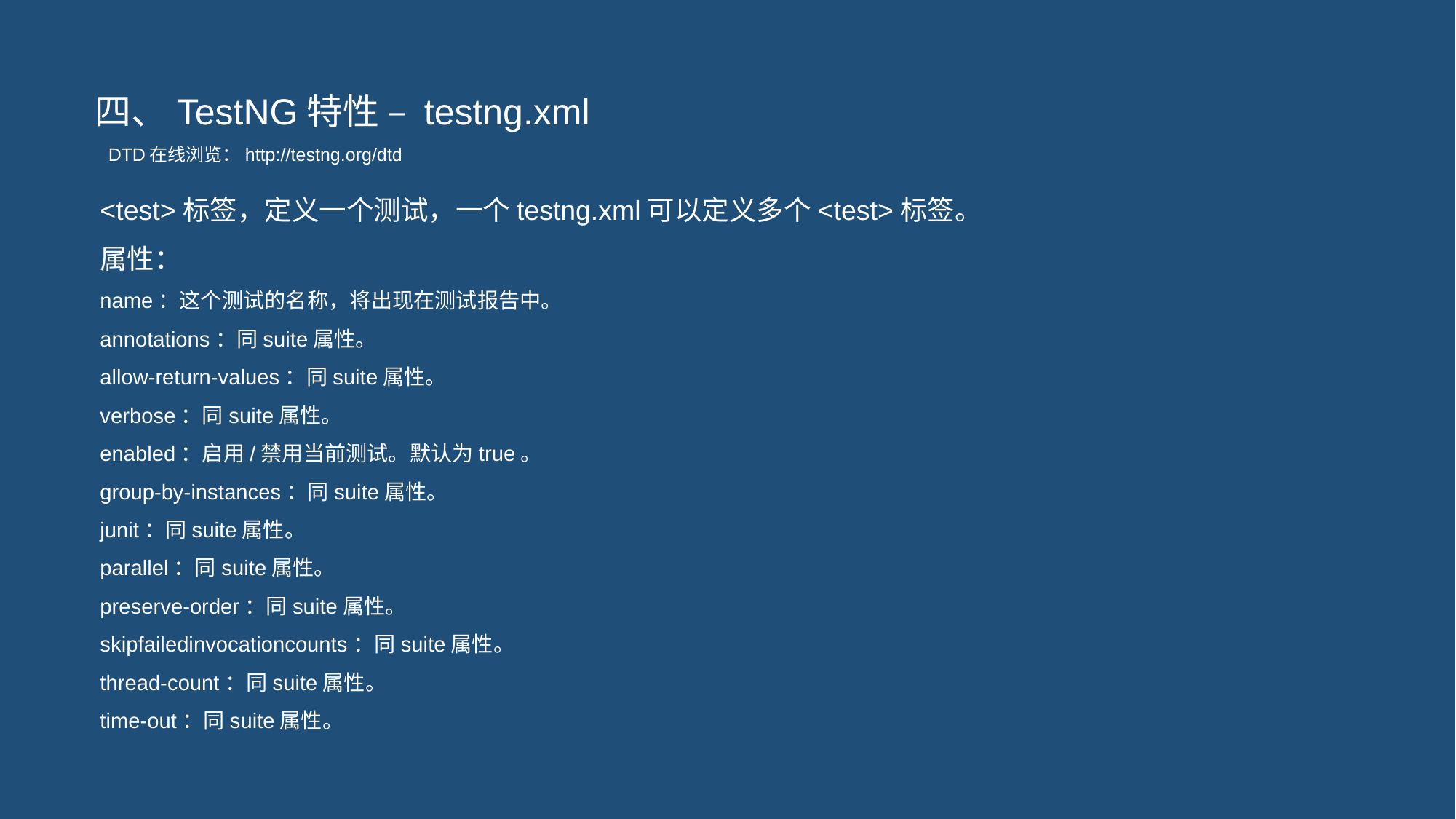

四、TestNG特性 – testng.xml
DTD在线浏览：http://testng.org/dtd
<test>标签，定义一个测试，一个testng.xml可以定义多个<test>标签。
属性：
name：这个测试的名称，将出现在测试报告中。
annotations：同suite属性。
allow-return-values：同suite属性。
verbose：同suite属性。
enabled：启用/禁用当前测试。默认为true。
group-by-instances：同suite属性。
junit：同suite属性。
parallel：同suite属性。
preserve-order：同suite属性。
skipfailedinvocationcounts：同suite属性。
thread-count：同suite属性。
time-out：同suite属性。